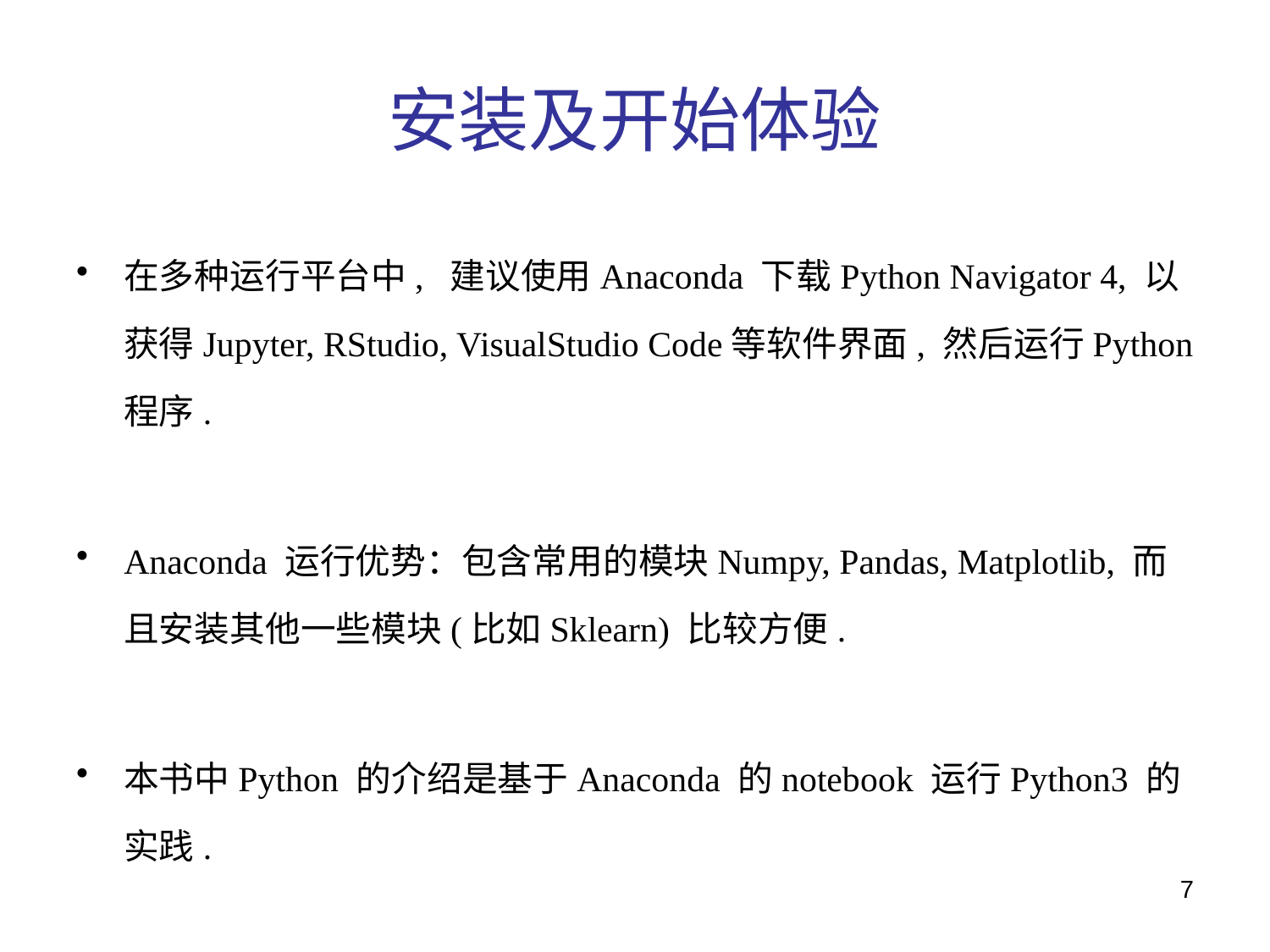

# 安装及开始体验
在多种运行平台中,  建议使用Anaconda 下载Python Navigator 4, 以获得Jupyter, RStudio, VisualStudio Code等软件界面, 然后运行Python程序.

Anaconda 运行优势：包含常用的模块Numpy, Pandas, Matplotlib, 而且安装其他一些模块(比如Sklearn) 比较方便.

本书中Python 的介绍是基于Anaconda 的notebook 运行Python3 的实践.
7